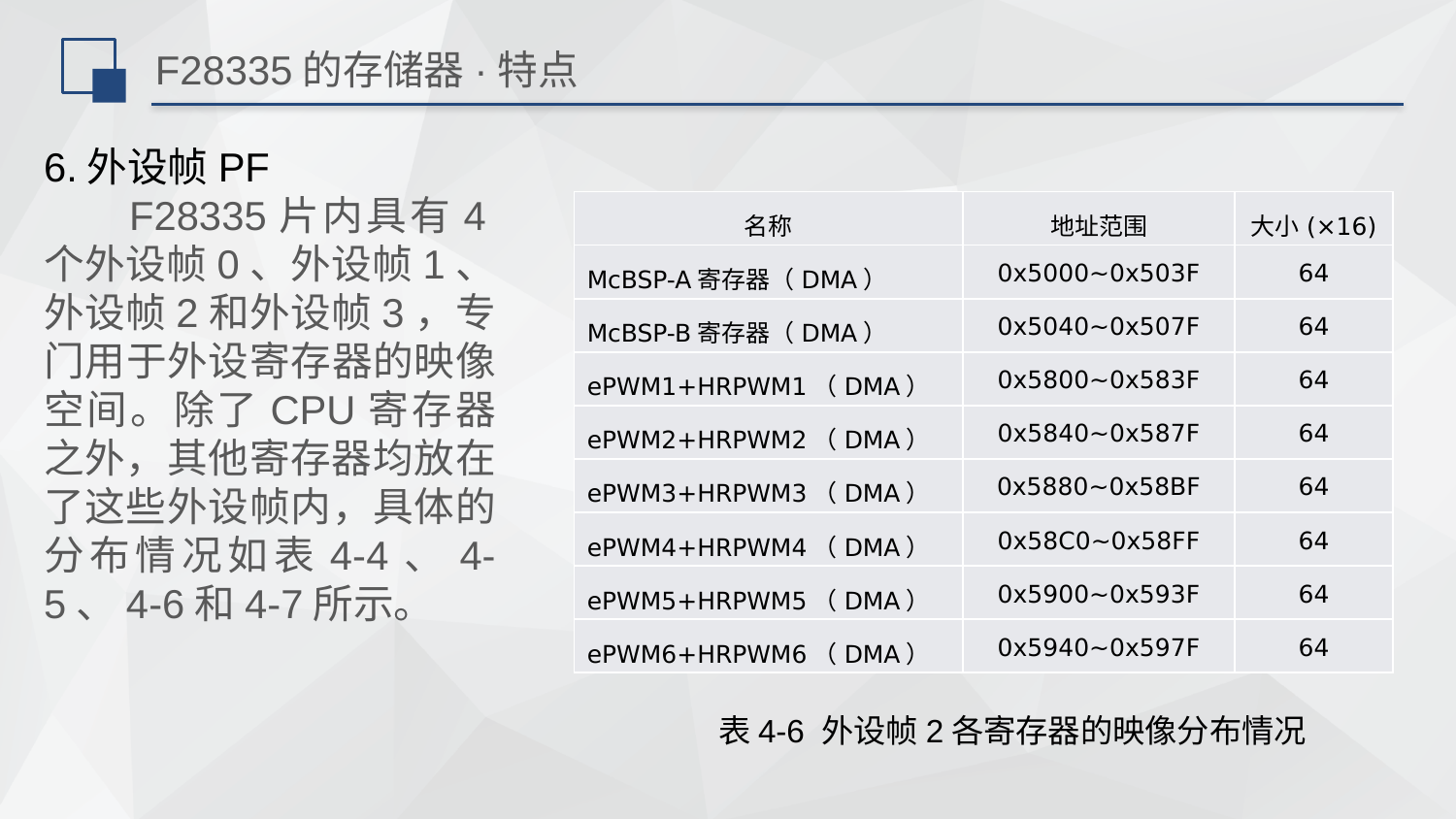

# F28335的存储器·特点
6.外设帧PF
      F28335片内具有4个外设帧0、外设帧1、外设帧2和外设帧3，专门用于外设寄存器的映像空间。除了CPU寄存器之外，其他寄存器均放在了这些外设帧内，具体的分布情况如表4-4、4-5、4-6和4-7所示。
| 名称 | 地址范围 | 大小(×16) |
| --- | --- | --- |
| McBSP-A寄存器（DMA） | 0x5000~0x503F | 64 |
| McBSP-B寄存器（DMA） | 0x5040~0x507F | 64 |
| ePWM1+HRPWM1（DMA） | 0x5800~0x583F | 64 |
| ePWM2+HRPWM2（DMA） | 0x5840~0x587F | 64 |
| ePWM3+HRPWM3（DMA） | 0x5880~0x58BF | 64 |
| ePWM4+HRPWM4（DMA） | 0x58C0~0x58FF | 64 |
| ePWM5+HRPWM5（DMA） | 0x5900~0x593F | 64 |
| ePWM6+HRPWM6（DMA） | 0x5940~0x597F | 64 |
表4-6 外设帧2各寄存器的映像分布情况